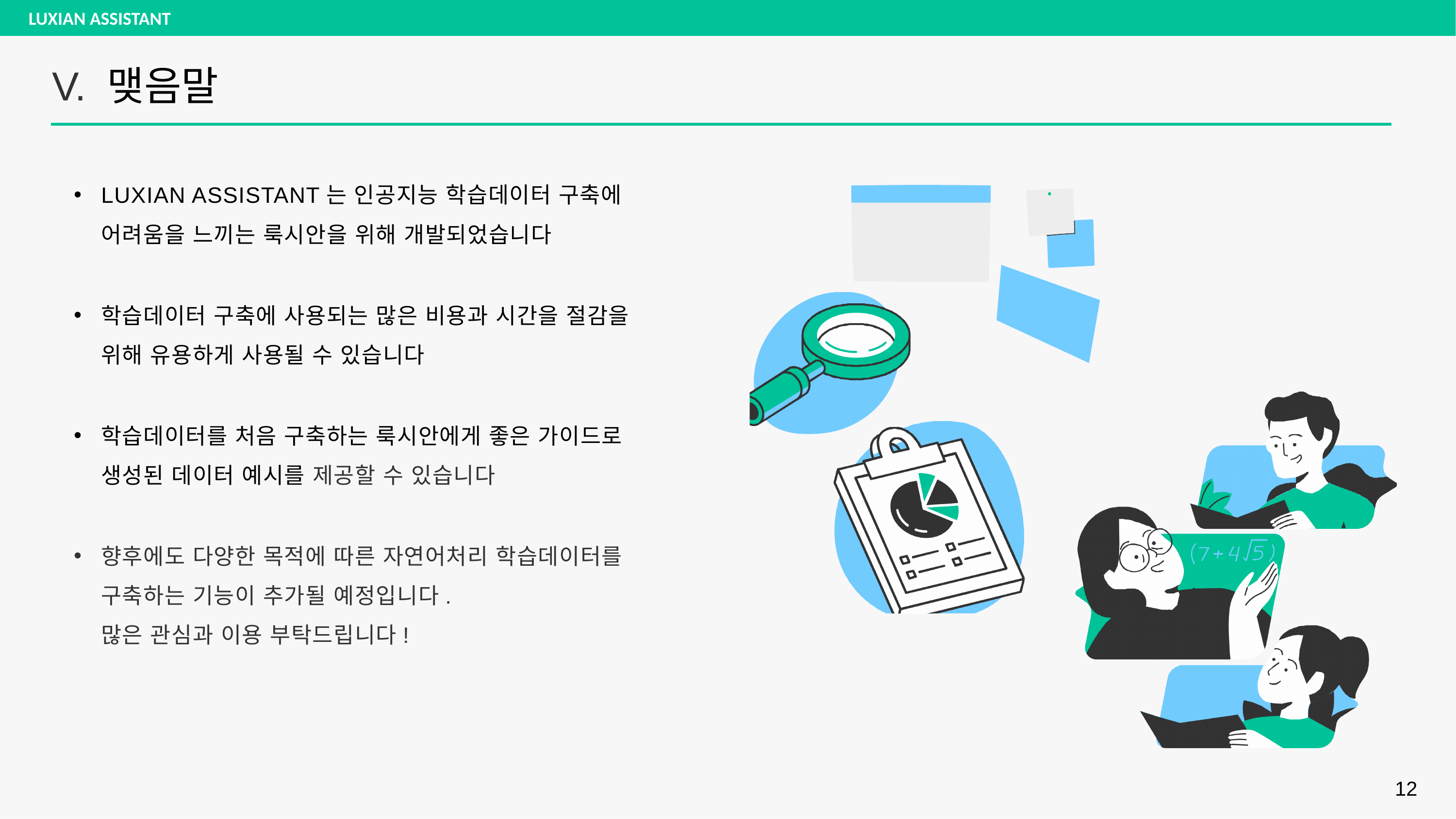

LUXIAN ASSISTANT
V. 맺음말

LUXIAN ASSISTANT는 인공지능 학습데이터 구축에 어려움을 느끼는 룩시안을 위해 개발되었습니다

학습데이터 구축에 사용되는 많은 비용과 시간을 절감을 위해 유용하게 사용될 수 있습니다

학습데이터를 처음 구축하는 룩시안에게 좋은 가이드로 생성된 데이터 예시를 제공할 수 있습니다

향후에도 다양한 목적에 따른 자연어처리 학습데이터를 구축하는 기능이 추가될 예정입니다.
많은 관심과 이용 부탁드립니다!

12